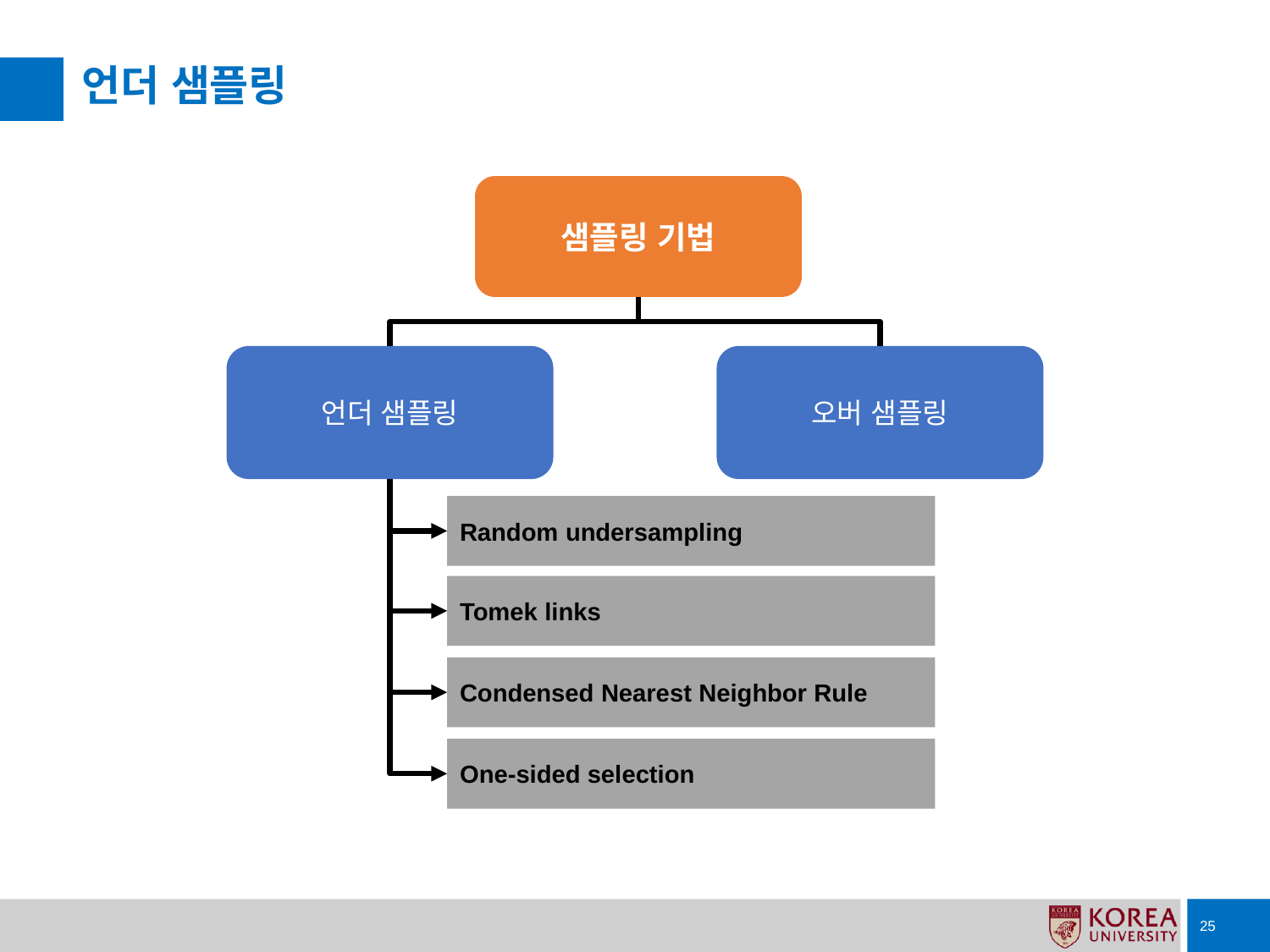

# 언더 샘플링

샘플링 기법
오버 샘플링
언더 샘플링
Random undersampling
Tomek links
Condensed Nearest Neighbor Rule
One-sided selection